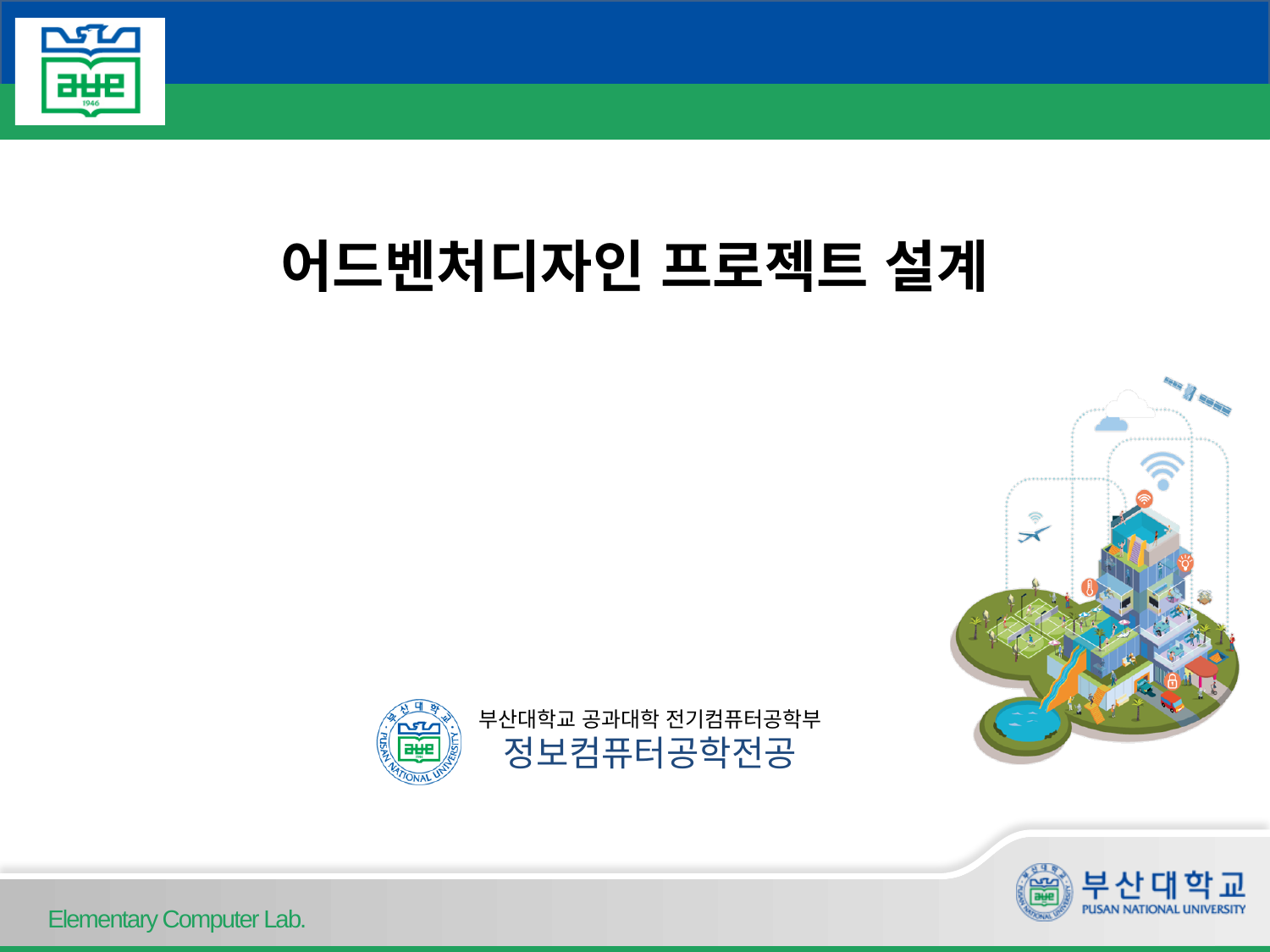

# 어드벤처디자인 프로젝트 설계

Elementary Computer Lab.